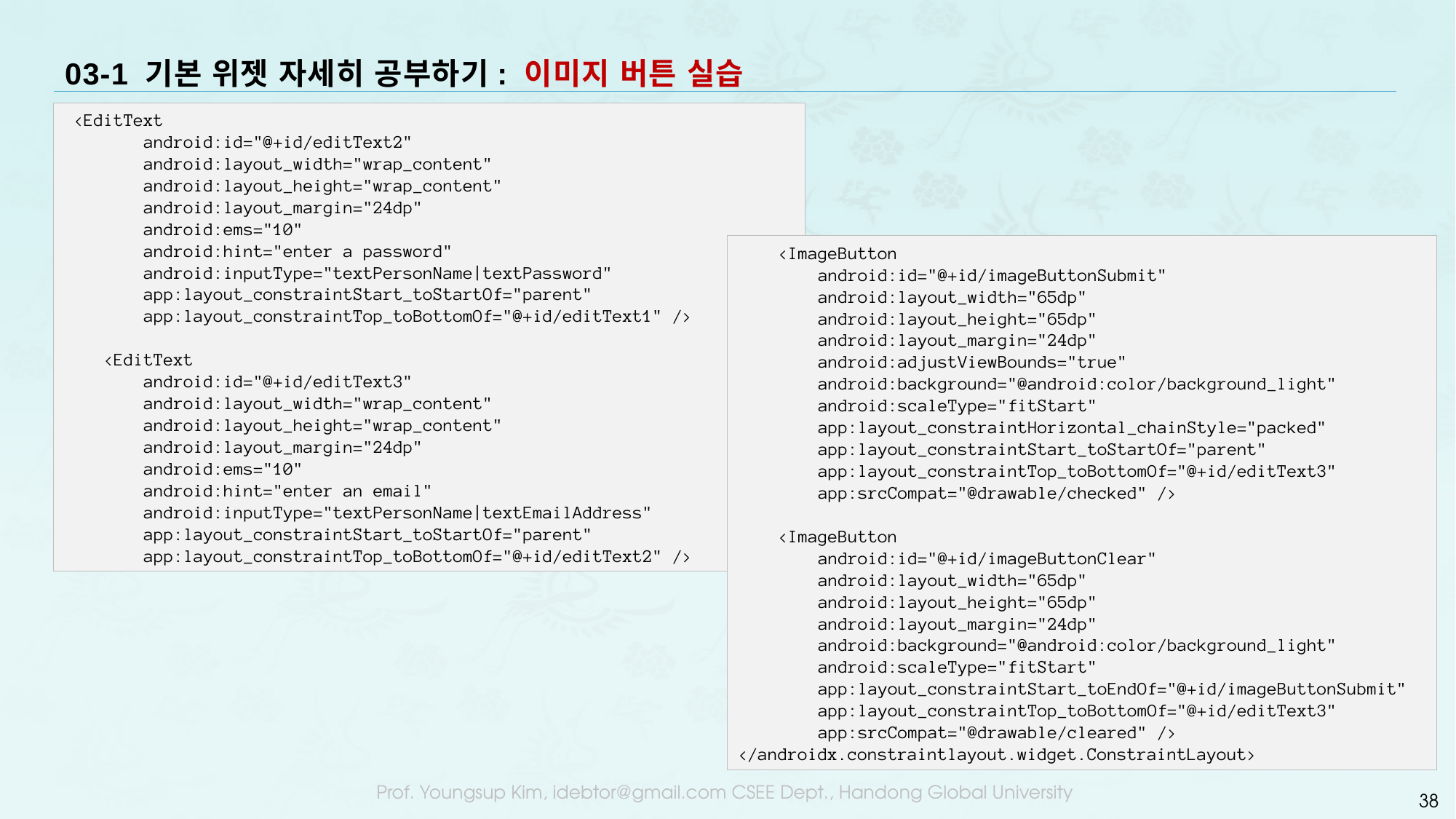

# 03-1 기본 위젯 자세히 공부하기: 이미지 버튼 실습

 <EditText
        android:id="@+id/editText2"
        android:layout_width="wrap_content"
        android:layout_height="wrap_content"
        android:layout_margin="24dp"
        android:ems="10"
        android:hint="enter a password"
        android:inputType="textPersonName|textPassword"
        app:layout_constraintStart_toStartOf="parent"
        app:layout_constraintTop_toBottomOf="@+id/editText1" />

    <EditText
        android:id="@+id/editText3"
        android:layout_width="wrap_content"
        android:layout_height="wrap_content"
        android:layout_margin="24dp"
        android:ems="10"
        android:hint="enter an email"
        android:inputType="textPersonName|textEmailAddress"
        app:layout_constraintStart_toStartOf="parent"
        app:layout_constraintTop_toBottomOf="@+id/editText2" />
    <ImageButton
        android:id="@+id/imageButtonSubmit"
        android:layout_width="65dp"
        android:layout_height="65dp"
        android:layout_margin="24dp"
        android:adjustViewBounds="true"
        android:background="@android:color/background_light"
        android:scaleType="fitStart"
        app:layout_constraintHorizontal_chainStyle="packed"
        app:layout_constraintStart_toStartOf="parent"
        app:layout_constraintTop_toBottomOf="@+id/editText3"
        app:srcCompat="@drawable/checked" />

    <ImageButton
        android:id="@+id/imageButtonClear"
        android:layout_width="65dp"
        android:layout_height="65dp"
        android:layout_margin="24dp"
        android:background="@android:color/background_light"
        android:scaleType="fitStart"
        app:layout_constraintStart_toEndOf="@+id/imageButtonSubmit"
        app:layout_constraintTop_toBottomOf="@+id/editText3"
        app:srcCompat="@drawable/cleared" />
</androidx.constraintlayout.widget.ConstraintLayout>
38